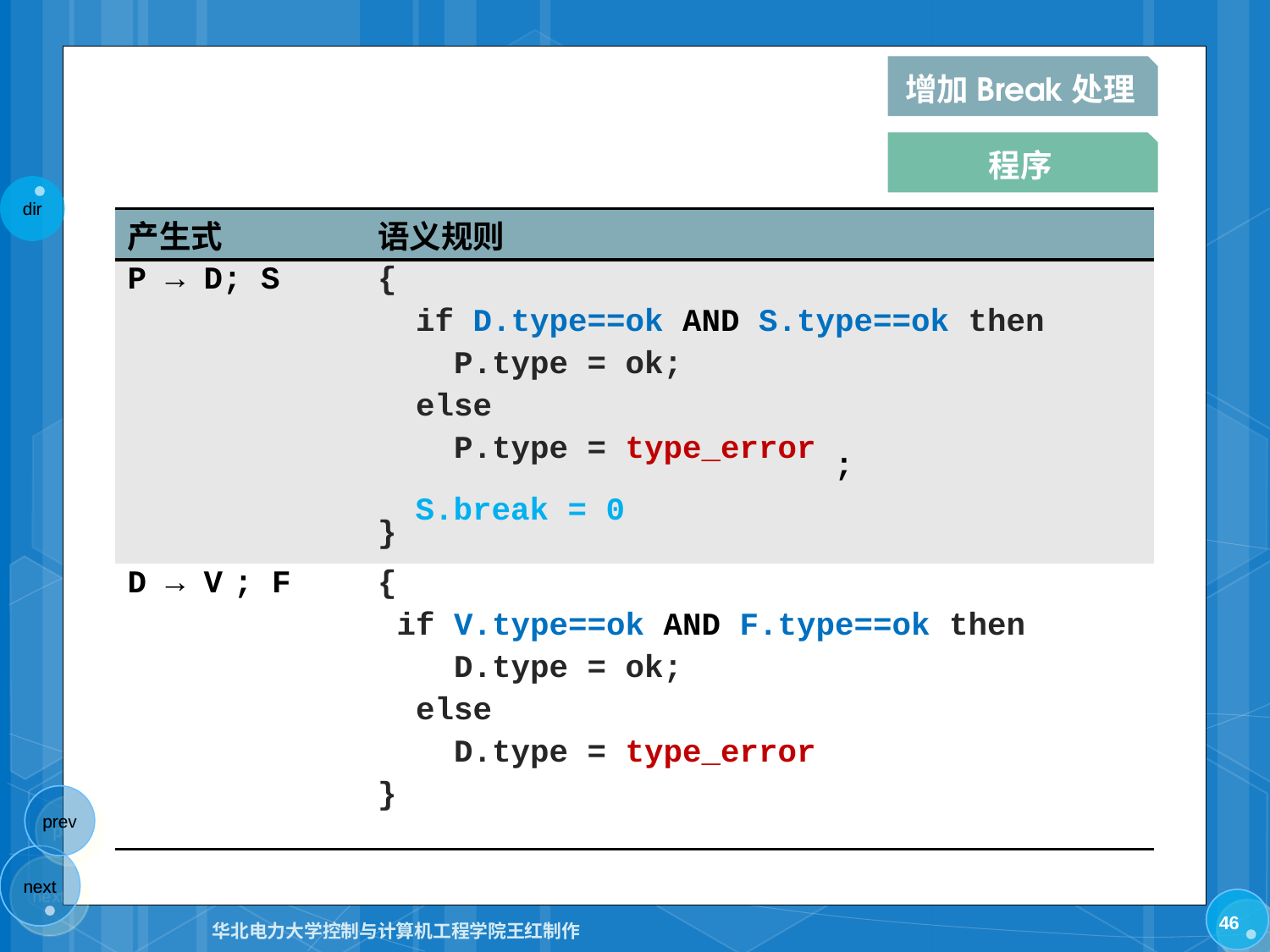

#
增加Break处理
程序
| 产生式 | 语义规则 |
| --- | --- |
| P → D; S | { if D.type==ok AND S.type==ok then P.type = ok; else P.type = type\_error } |
| D → V ; F | { if V.type==ok AND F.type==ok then D.type = ok; else D.type = type\_error } |
                       ;
 S.break = 0
46
华北电力大学控制与计算机工程学院王红制作